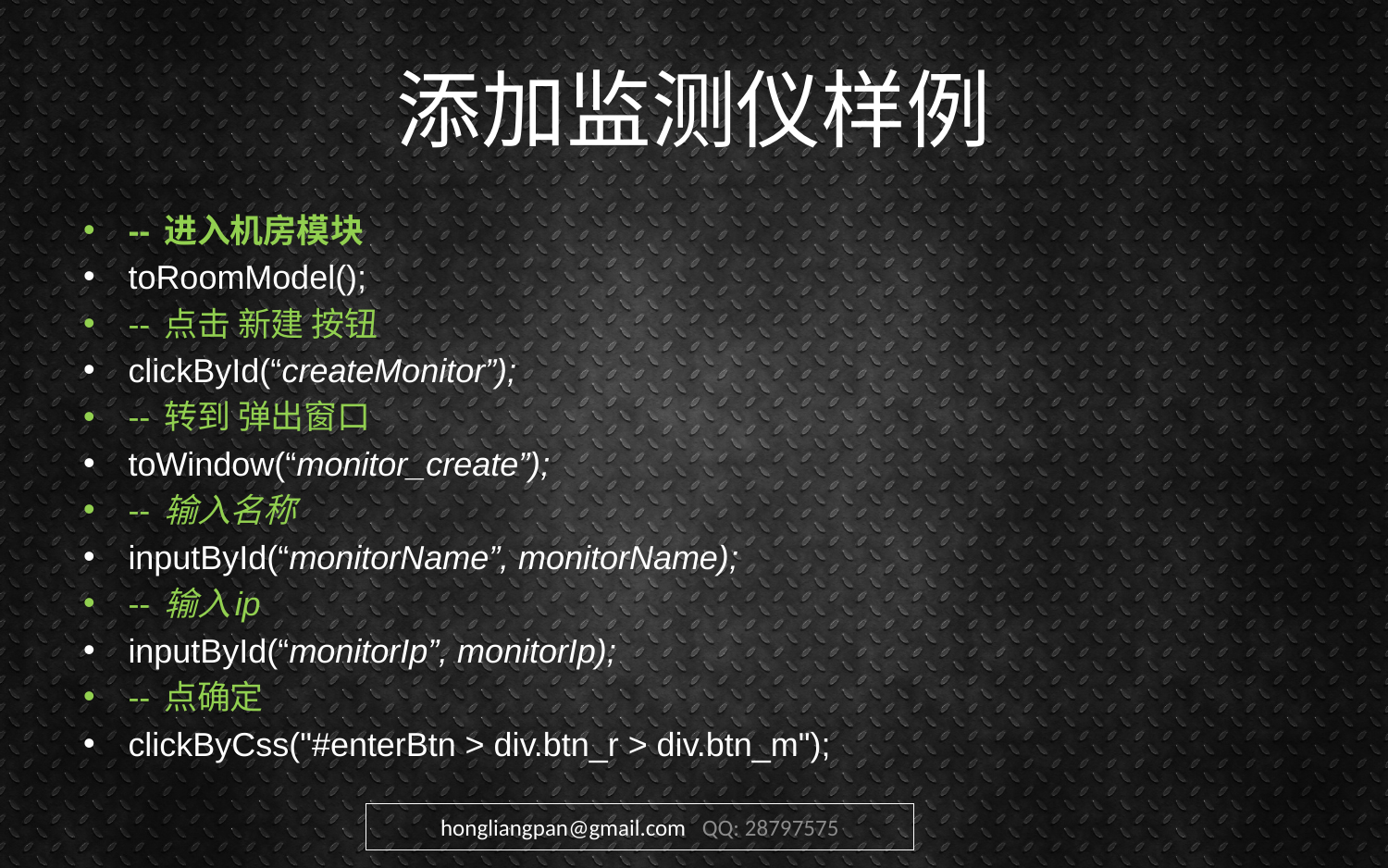

# 添加监测仪样例
-- 进入机房模块
toRoomModel();
-- 点击 新建 按钮
clickById(“createMonitor”);
-- 转到 弹出窗口
toWindow(“monitor_create”);
-- 输入名称
inputById(“monitorName”, monitorName);
-- 输入ip
inputById(“monitorIp”, monitorIp);
-- 点确定
clickByCss("#enterBtn > div.btn_r > div.btn_m");